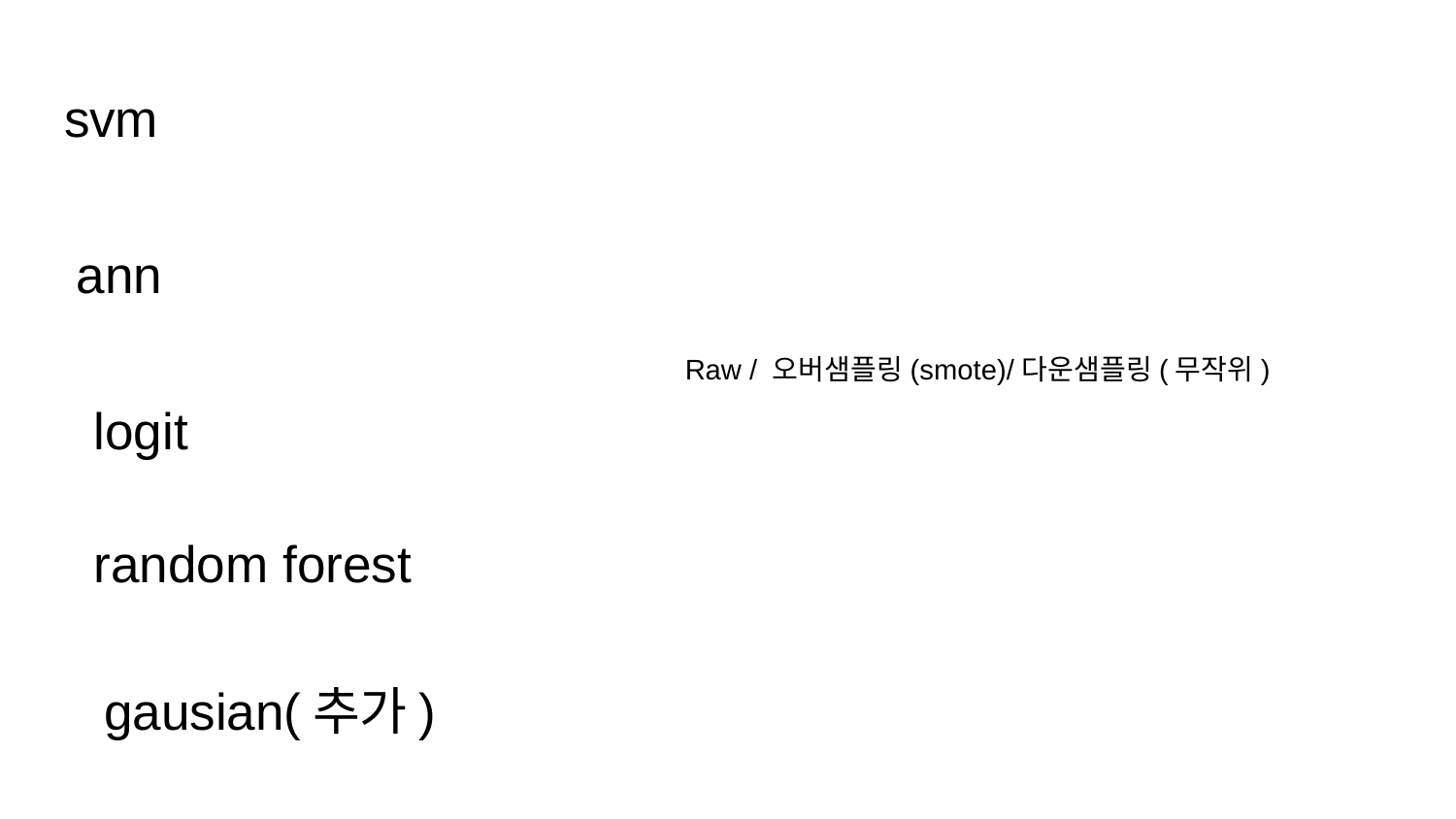

# svm
ann
Raw / 오버샘플링(smote)/다운샘플링(무작위)
logit
random forest
gausian(추가)